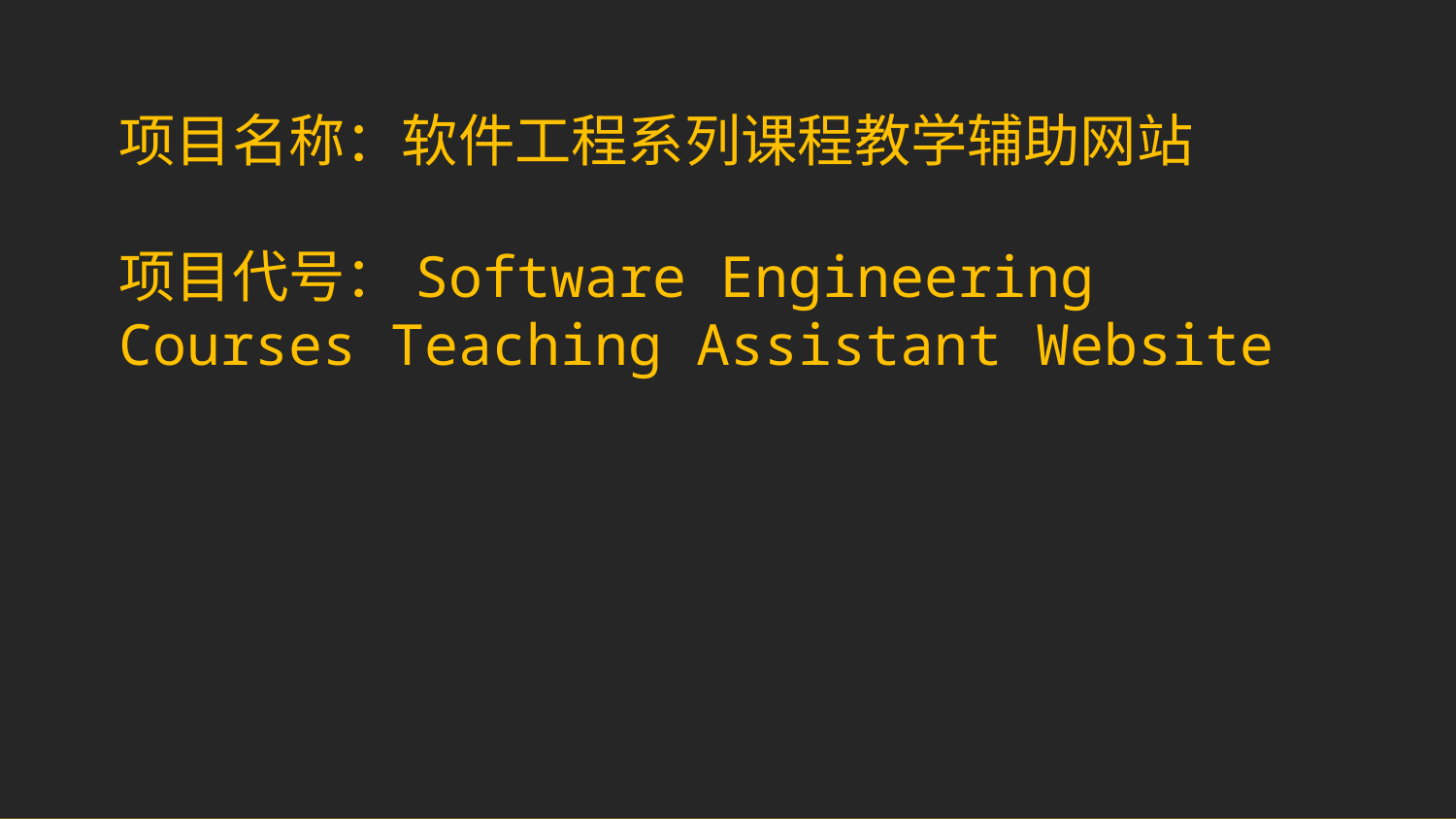

项目名称：软件工程系列课程教学辅助网站

项目代号：Software Engineering Courses Teaching Assistant Website